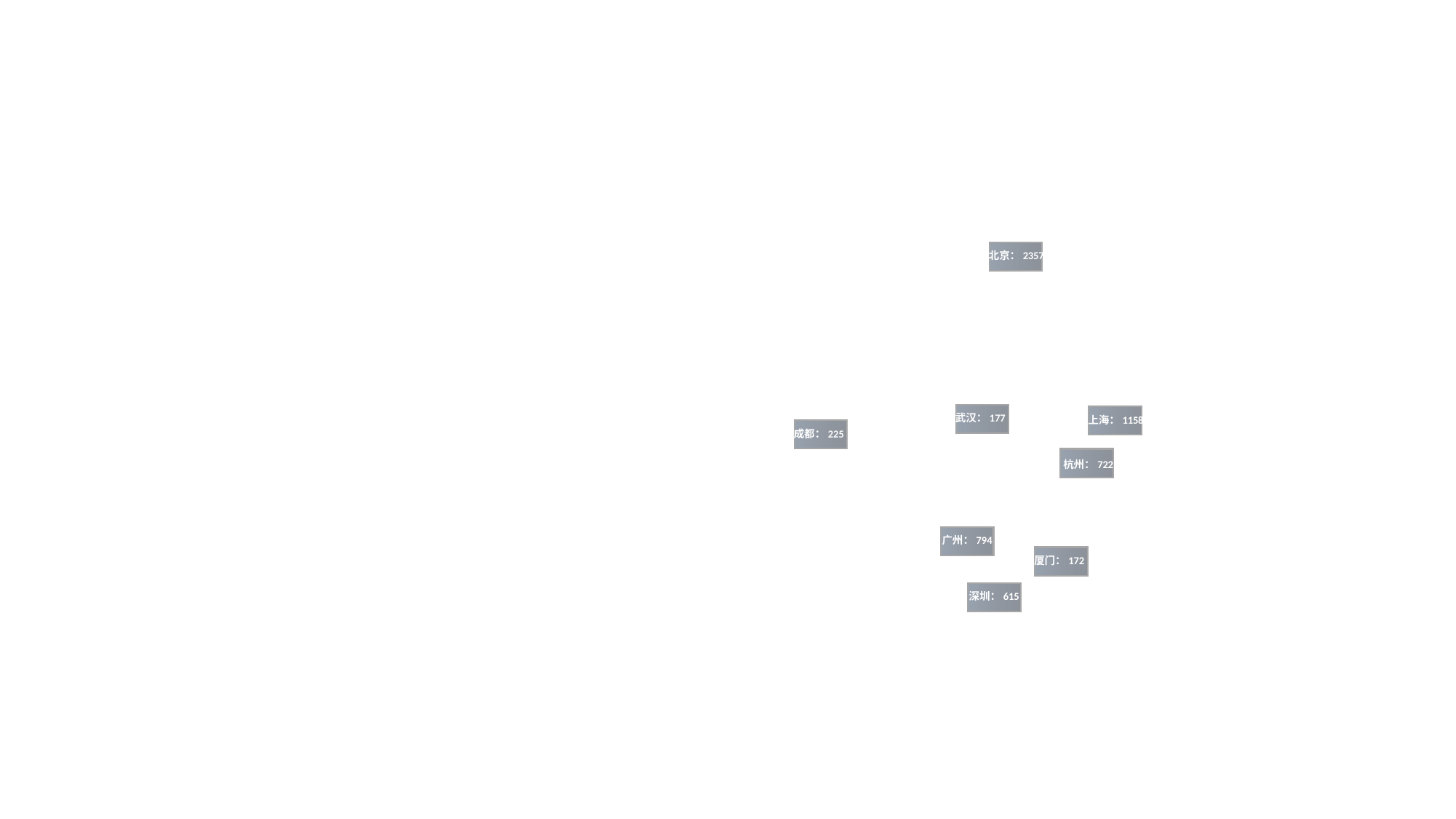

北京：2357

武汉：177

上海：1158

成都：225

杭州：722

广州：794

厦门：172

深圳：615